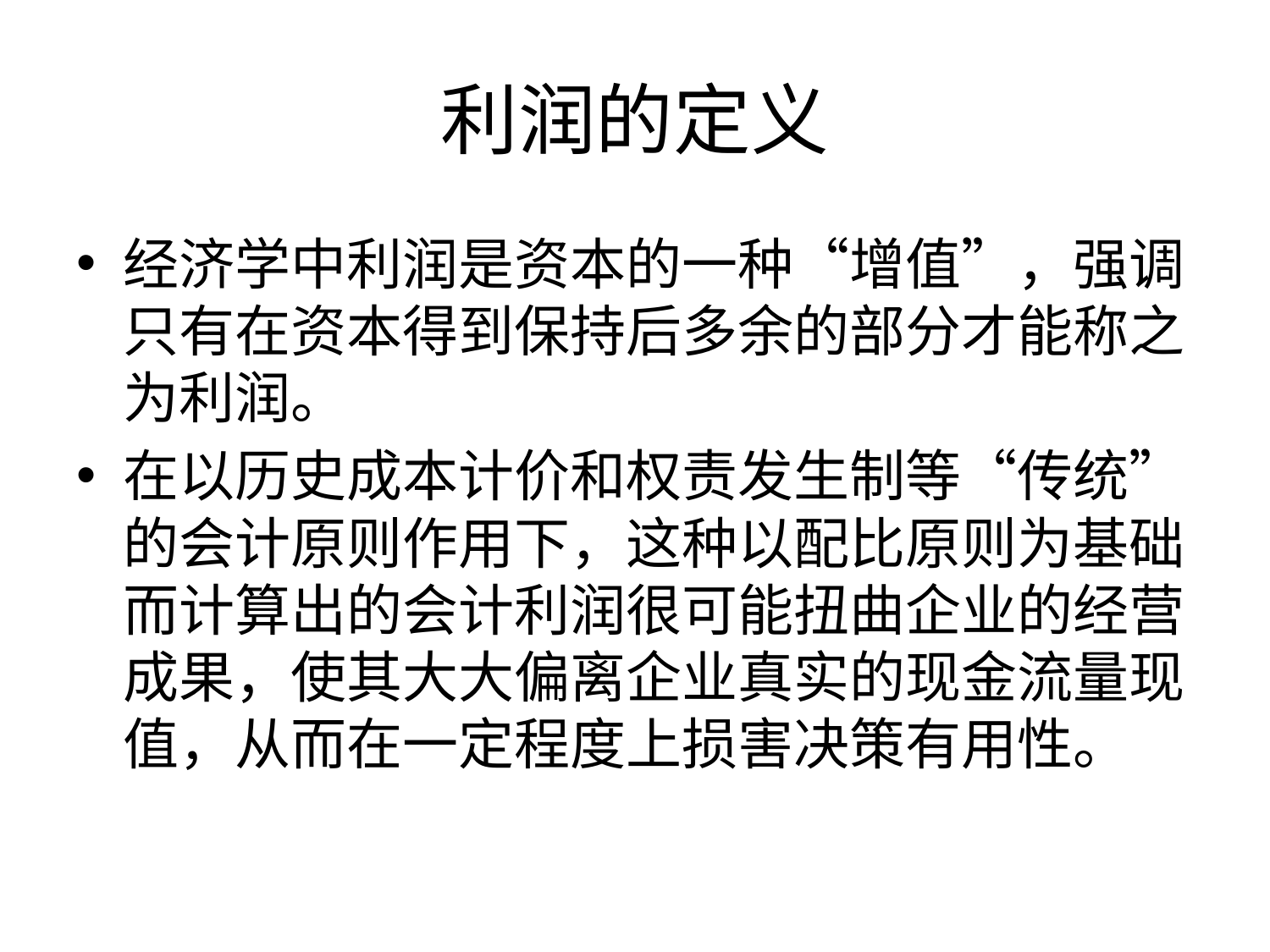

# 利润的定义
经济学中利润是资本的一种“增值”，强调只有在资本得到保持后多余的部分才能称之为利润。
在以历史成本计价和权责发生制等“传统”的会计原则作用下，这种以配比原则为基础而计算出的会计利润很可能扭曲企业的经营成果，使其大大偏离企业真实的现金流量现值，从而在一定程度上损害决策有用性。